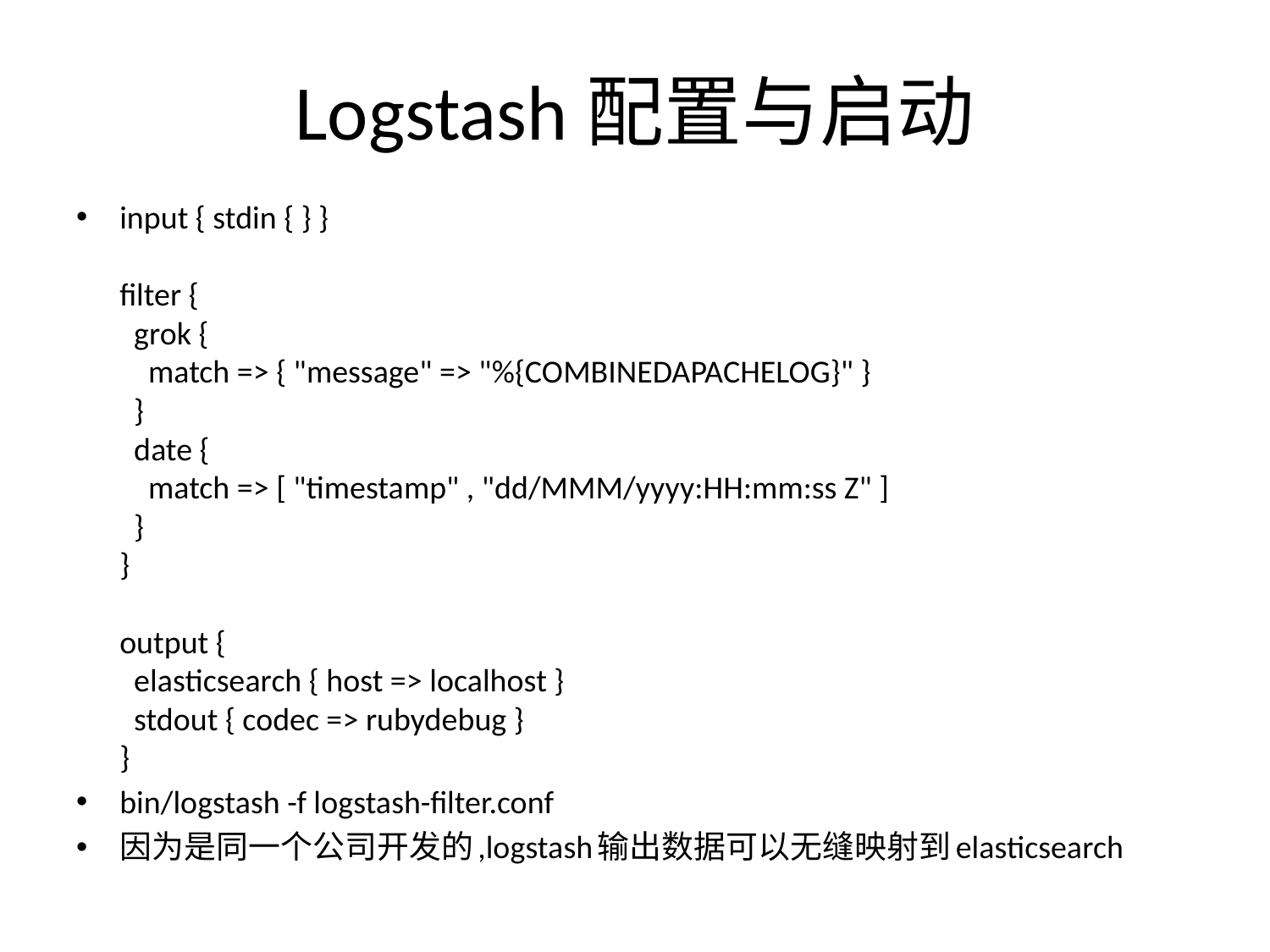

# Logstash配置与启动
input { stdin { } }
filter {
  grok {
    match => { "message" => "%{COMBINEDAPACHELOG}" }
  }
  date {
    match => [ "timestamp" , "dd/MMM/yyyy:HH:mm:ss Z" ]
  }
}
output {
  elasticsearch { host => localhost }
  stdout { codec => rubydebug }
}
bin/logstash -f logstash-filter.conf
因为是同一个公司开发的,logstash输出数据可以无缝映射到elasticsearch